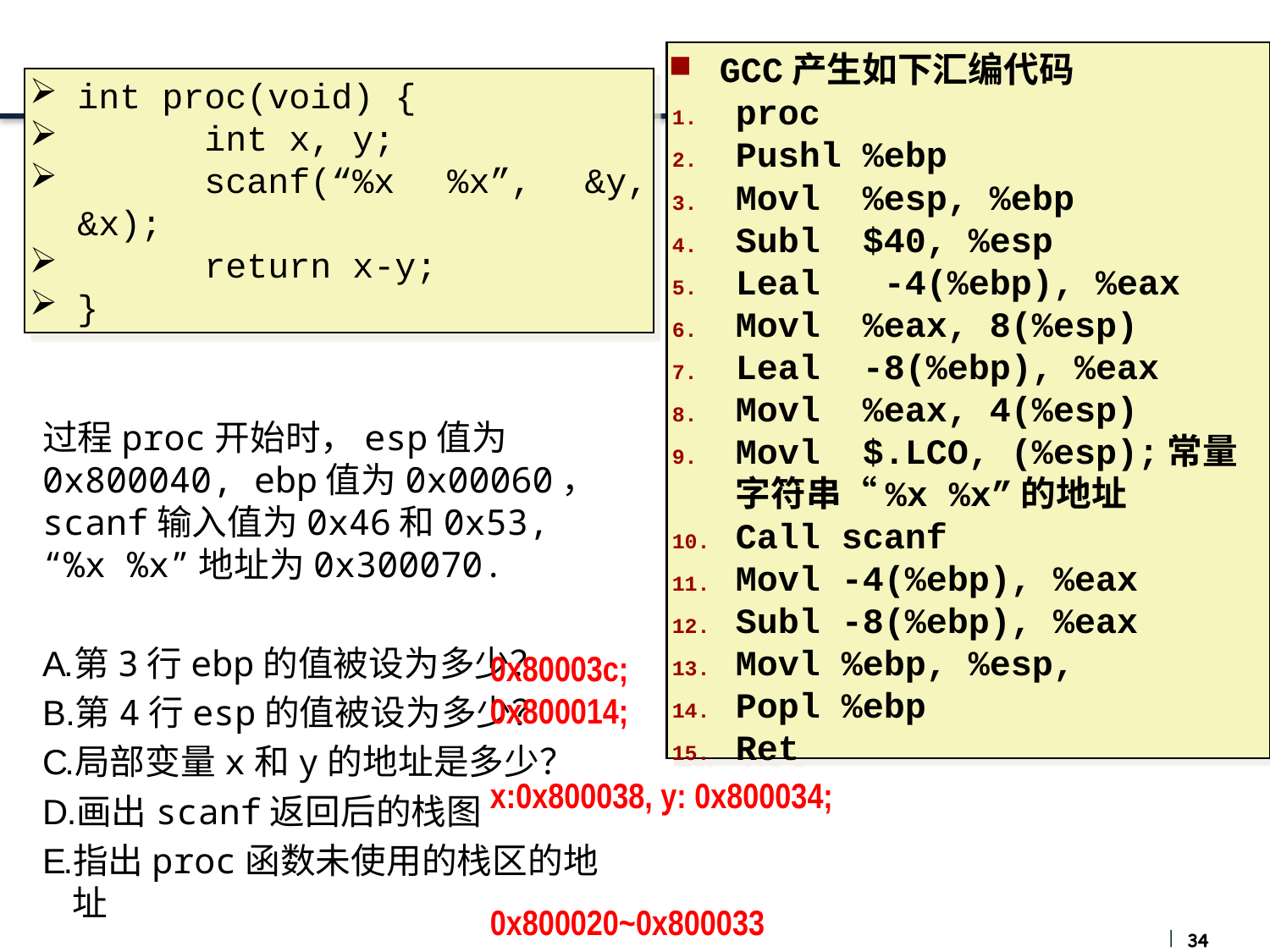

GCC产生如下汇编代码
proc
Pushl %ebp
Movl  %esp, %ebp
Subl  $40, %esp
Leal   -4(%ebp), %eax
Movl  %eax, 8(%esp)
Leal  -8(%ebp), %eax
Movl  %eax, 4(%esp)
Movl  $.LCO, (%esp);常量字符串“%x %x”的地址
Call scanf
Movl -4(%ebp), %eax
Subl -8(%ebp), %eax
Movl %ebp, %esp,
Popl %ebp
Ret
int proc(void) {
	int x, y;
	scanf(“%x %x”, &y, &x);
	return x-y;
}

过程proc开始时，esp值为0x800040, ebp值为0x00060，scanf输入值为0x46和0x53, “%x %x”地址为0x300070.

第3行ebp的值被设为多少？
第4行esp的值被设为多少？
局部变量x和y的地址是多少？
画出scanf返回后的栈图
指出proc函数未使用的栈区的地址

0x80003c;
0x800014;

x:0x800038, y: 0x800034;

0x800020~0x800033